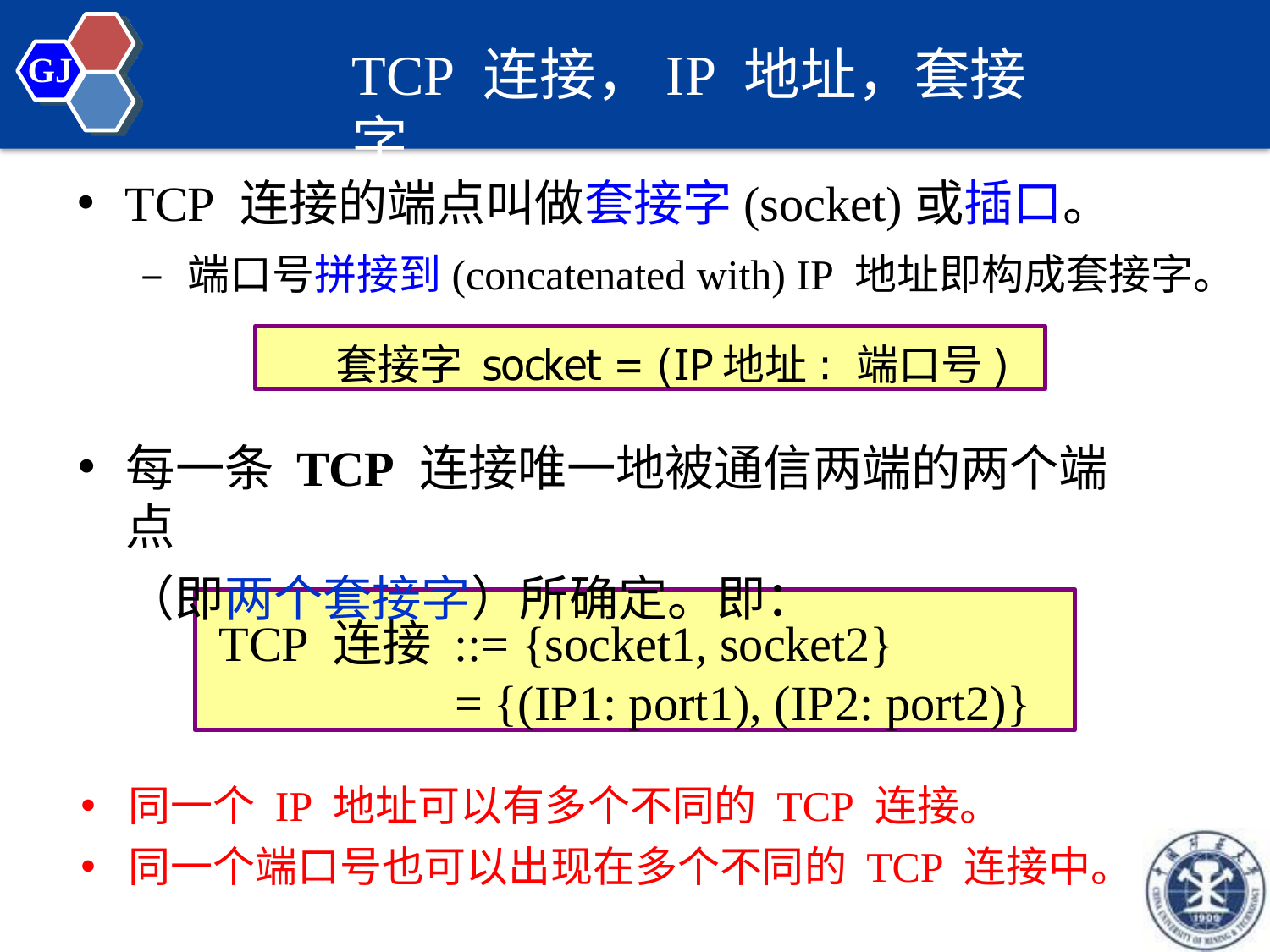

# TCP 连接，IP 地址，套接字
GJ
TCP 连接的端点叫做套接字(socket)或插口。
– 端口号拼接到(concatenated with) IP 地址即构成套接字。
套接字 socket = (IP地址: 端口号)
每一条 TCP 连接唯一地被通信两端的两个端点
（即两个套接字）所确定。即：
TCP 连接 ::= {socket1, socket2}
= {(IP1: port1), (IP2: port2)}
同一个 IP 地址可以有多个不同的TCP 连接。
同一个端口号也可以出现在多个不同的 TCP 连接中。